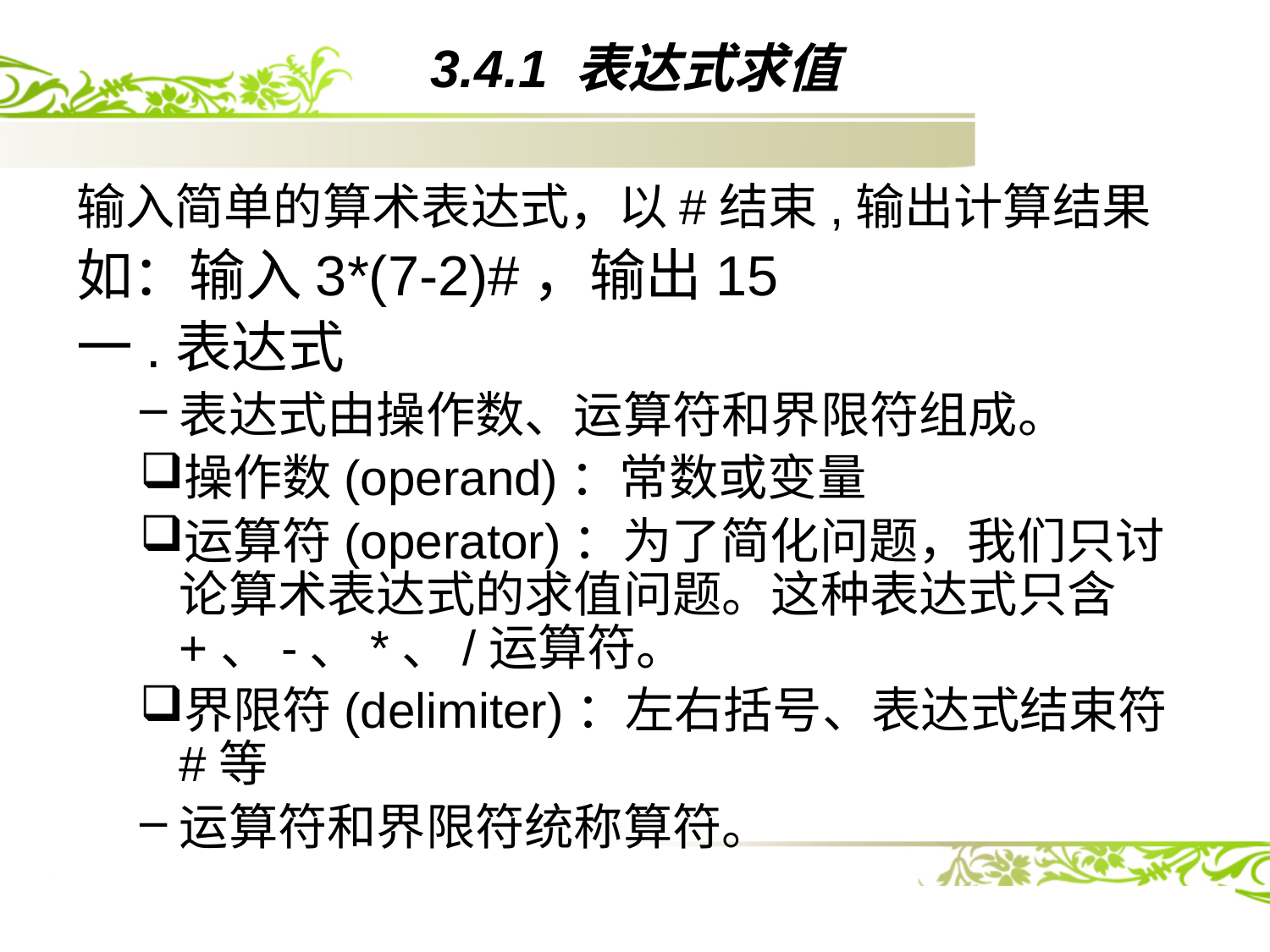

# 3.4.1 表达式求值
输入简单的算术表达式，以#结束,输出计算结果
如：输入3*(7-2)#，输出15
一.表达式
表达式由操作数、运算符和界限符组成。
操作数(operand)：常数或变量
运算符(operator)：为了简化问题，我们只讨论算术表达式的求值问题。这种表达式只含+、-、*、/运算符。
界限符(delimiter)：左右括号、表达式结束符#等
运算符和界限符统称算符。